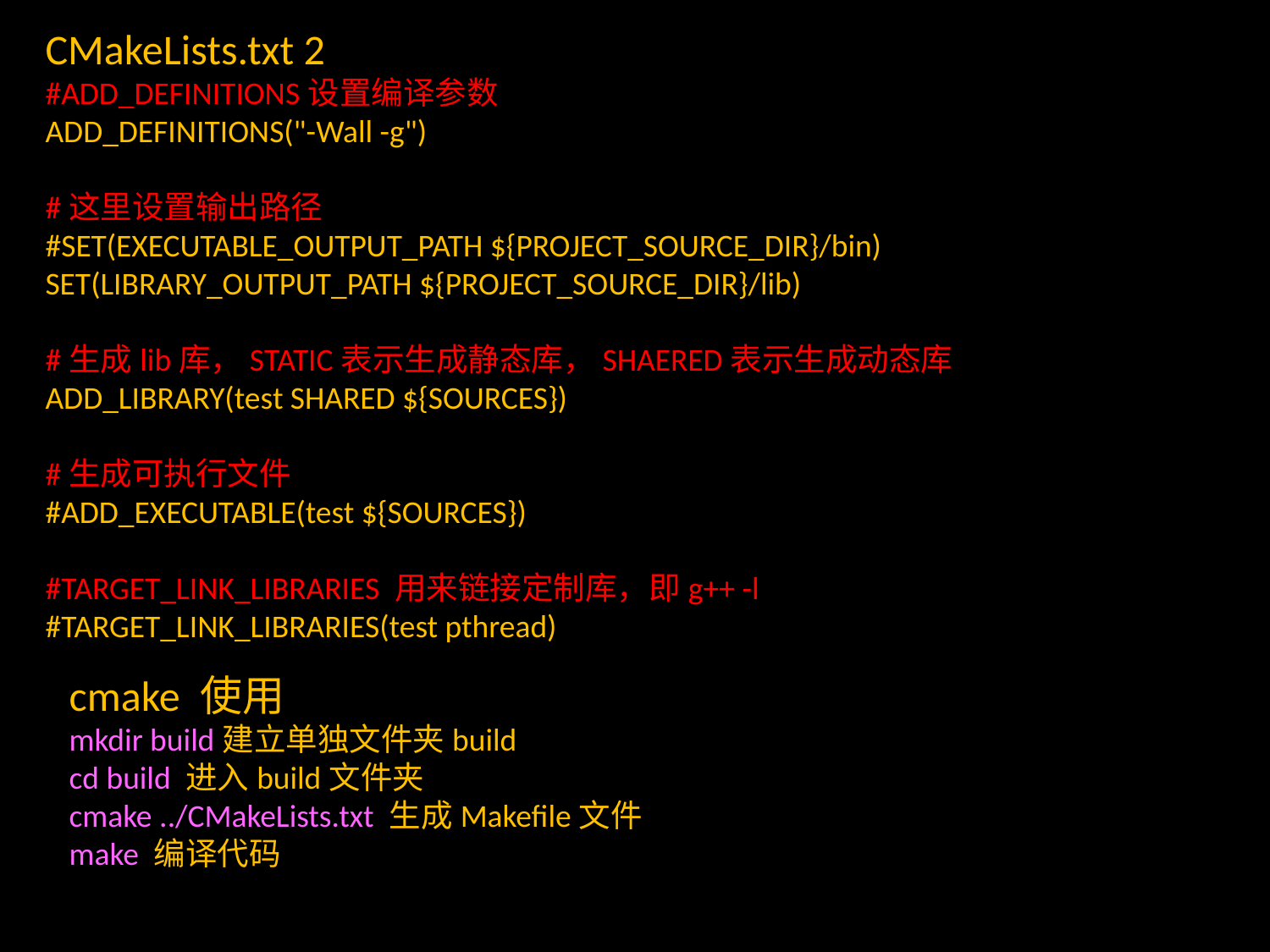

CMakeLists.txt 2
#ADD_DEFINITIONS设置编译参数
ADD_DEFINITIONS("-Wall -g")

#这里设置输出路径
#SET(EXECUTABLE_OUTPUT_PATH ${PROJECT_SOURCE_DIR}/bin)
SET(LIBRARY_OUTPUT_PATH ${PROJECT_SOURCE_DIR}/lib)

#生成lib库，STATIC表示生成静态库，SHAERED表示生成动态库
ADD_LIBRARY(test SHARED ${SOURCES})

#生成可执行文件
#ADD_EXECUTABLE(test ${SOURCES})

#TARGET_LINK_LIBRARIES 用来链接定制库，即g++ -l
#TARGET_LINK_LIBRARIES(test pthread)
cmake 使用
mkdir build建立单独文件夹build
cd build 进入build文件夹
cmake ../CMakeLists.txt 生成Makefile文件
make 编译代码